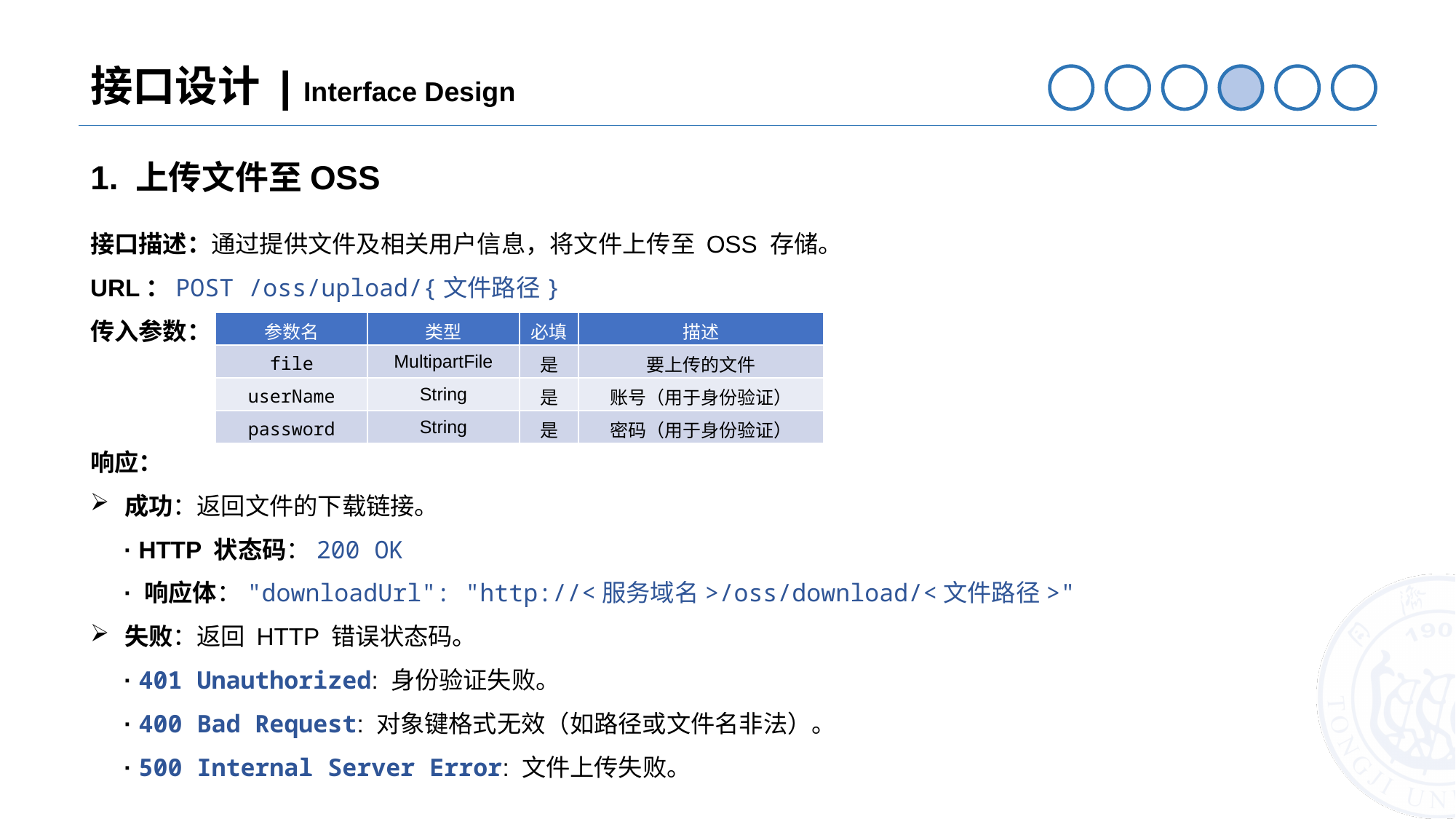

接口设计 | Interface Design

1. 上传文件至OSS
接口描述：通过提供文件及相关用户信息，将文件上传至 OSS 存储。
URL：POST /oss/upload/{文件路径}
传入参数：

响应：
成功：返回文件的下载链接。
     · HTTP 状态码：200 OK
     · 响应体："downloadUrl": "http://<服务域名>/oss/download/<文件路径>"
失败：返回 HTTP 错误状态码。
     · 401 Unauthorized: 身份验证失败。
     · 400 Bad Request: 对象键格式无效（如路径或文件名非法）。
     · 500 Internal Server Error: 文件上传失败。
| 参数名 | 类型 | 必填 | 描述 |
| --- | --- | --- | --- |
| file | MultipartFile | 是 | 要上传的文件 |
| userName | String | 是 | 账号（用于身份验证） |
| password | String | 是 | 密码（用于身份验证） |